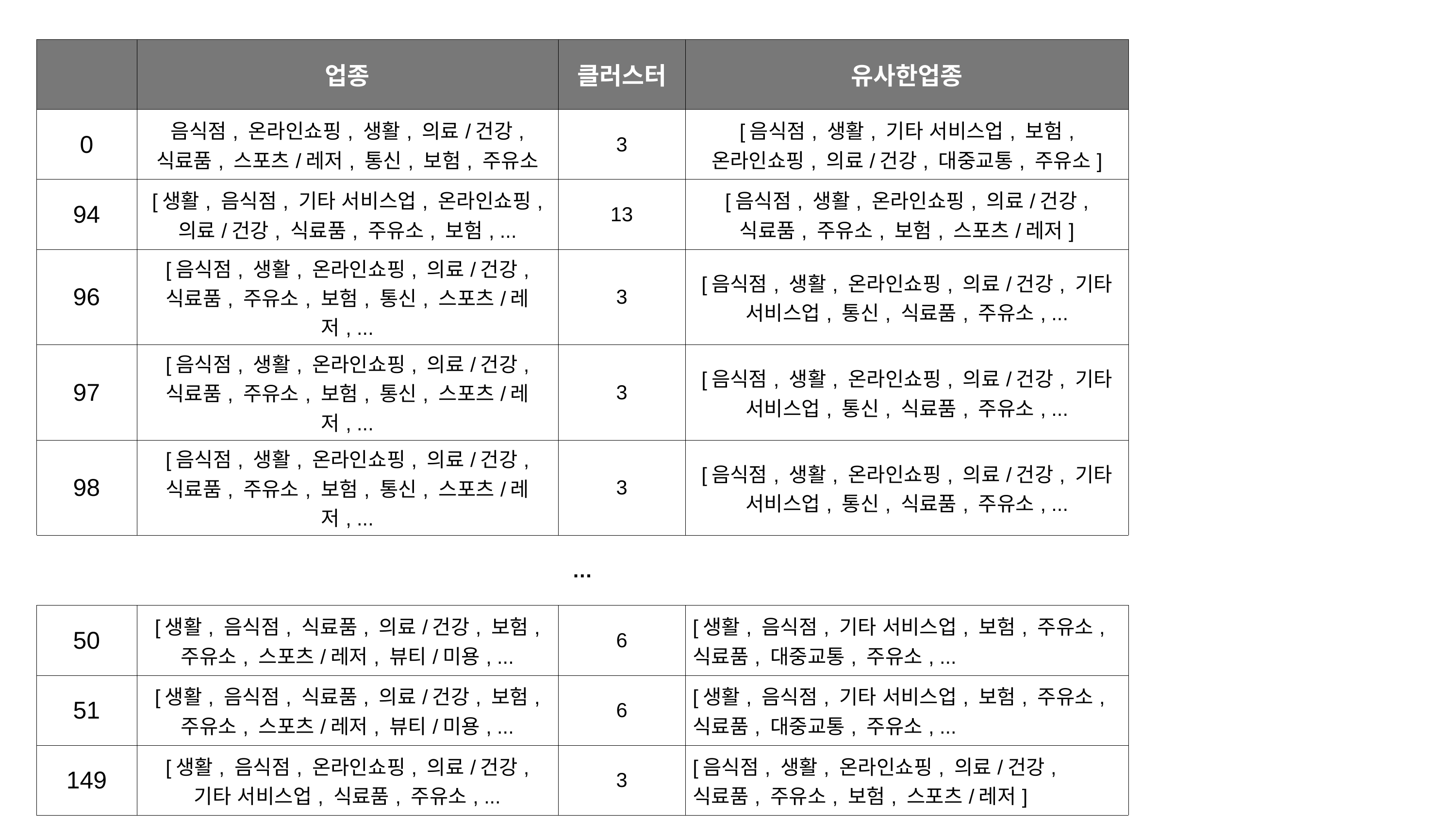

|  | 업종 | 클러스터 | 유사한업종 |
| --- | --- | --- | --- |
| 0 | 음식점, 온라인쇼핑, 생활, 의료/건강, 식료품, 스포츠/레저, 통신, 보험, 주유소 | 3 | [음식점, 생활, 기타 서비스업, 보험, 온라인쇼핑, 의료/건강, 대중교통, 주유소] |
| 94 | [생활, 음식점, 기타 서비스업, 온라인쇼핑, 의료/건강, 식료품, 주유소, 보험, ... | 13 | [음식점, 생활, 온라인쇼핑, 의료/건강, 식료품, 주유소, 보험, 스포츠/레저] |
| 96 | [음식점, 생활, 온라인쇼핑, 의료/건강, 식료품, 주유소, 보험, 통신, 스포츠/레저, ... | 3 | [음식점, 생활, 온라인쇼핑, 의료/건강, 기타 서비스업, 통신, 식료품, 주유소, ... |
| 97 | [음식점, 생활, 온라인쇼핑, 의료/건강, 식료품, 주유소, 보험, 통신, 스포츠/레저, ... | 3 | [음식점, 생활, 온라인쇼핑, 의료/건강, 기타 서비스업, 통신, 식료품, 주유소, ... |
| 98 | [음식점, 생활, 온라인쇼핑, 의료/건강, 식료품, 주유소, 보험, 통신, 스포츠/레저, ... | 3 | [음식점, 생활, 온라인쇼핑, 의료/건강, 기타 서비스업, 통신, 식료품, 주유소, ... |
| … |  |  |  |
| 50 | [생활, 음식점, 식료품, 의료/건강, 보험, 주유소, 스포츠/레저, 뷰티/미용, ... | 6 | [생활, 음식점, 기타 서비스업, 보험, 주유소, 식료품, 대중교통, 주유소, ... |
| 51 | [생활, 음식점, 식료품, 의료/건강, 보험, 주유소, 스포츠/레저, 뷰티/미용, ... | 6 | [생활, 음식점, 기타 서비스업, 보험, 주유소, 식료품, 대중교통, 주유소, ... |
| 149 | [생활, 음식점, 온라인쇼핑, 의료/건강, 기타 서비스업, 식료품, 주유소, ... | 3 | [음식점, 생활, 온라인쇼핑, 의료/건강, 식료품, 주유소, 보험, 스포츠/레저] |